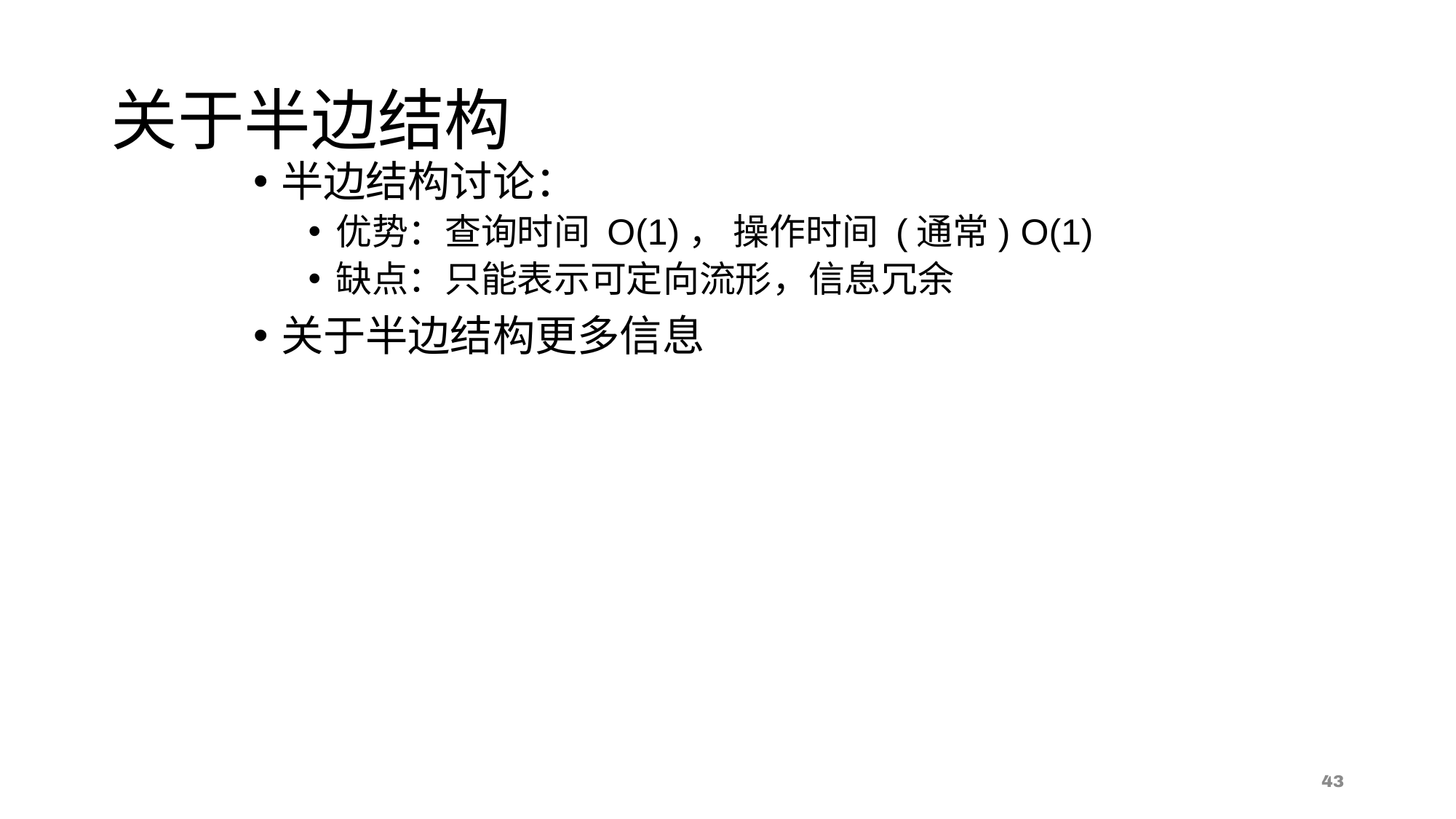

# 关于半边结构
半边结构讨论：
优势：查询时间 O(1)， 操作时间 (通常) O(1)
缺点：只能表示可定向流形，信息冗余
关于半边结构更多信息
43